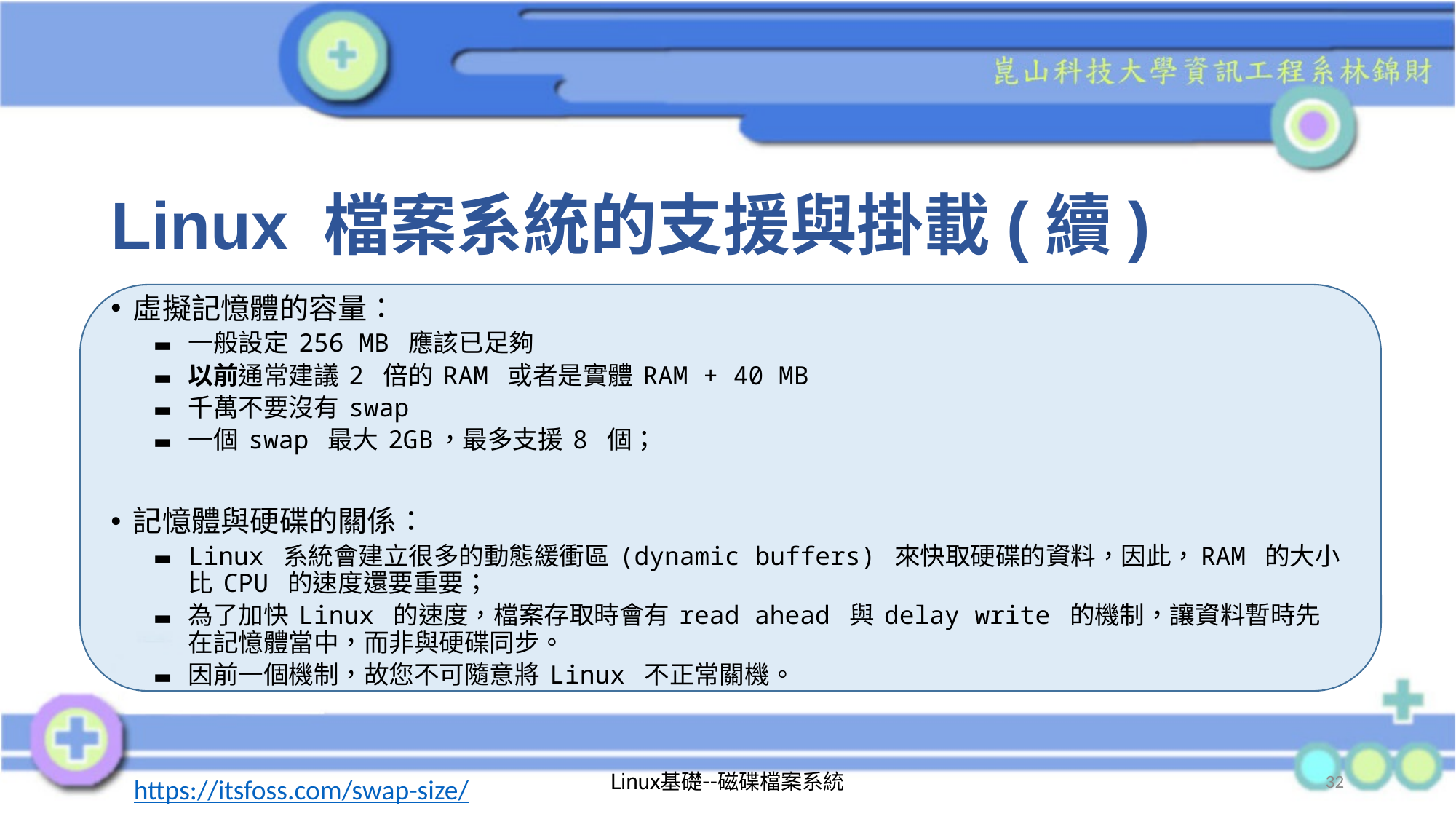

# Linux 檔案系統的支援與掛載(續)

虛擬記憶體的容量：
一般設定 256 MB 應該已足夠
以前通常建議 2 倍的 RAM 或者是實體 RAM + 40 MB
千萬不要沒有 swap
一個 swap 最大 2GB，最多支援 8 個；

記憶體與硬碟的關係：
Linux 系統會建立很多的動態緩衝區 (dynamic buffers) 來快取硬碟的資料，因此，RAM 的大小比 CPU 的速度還要重要；
為了加快 Linux 的速度，檔案存取時會有 read ahead 與 delay write 的機制，讓資料暫時先在記憶體當中，而非與硬碟同步。
因前一個機制，故您不可隨意將 Linux 不正常關機。
Linux基礎--磁碟檔案系統
32
https://itsfoss.com/swap-size/